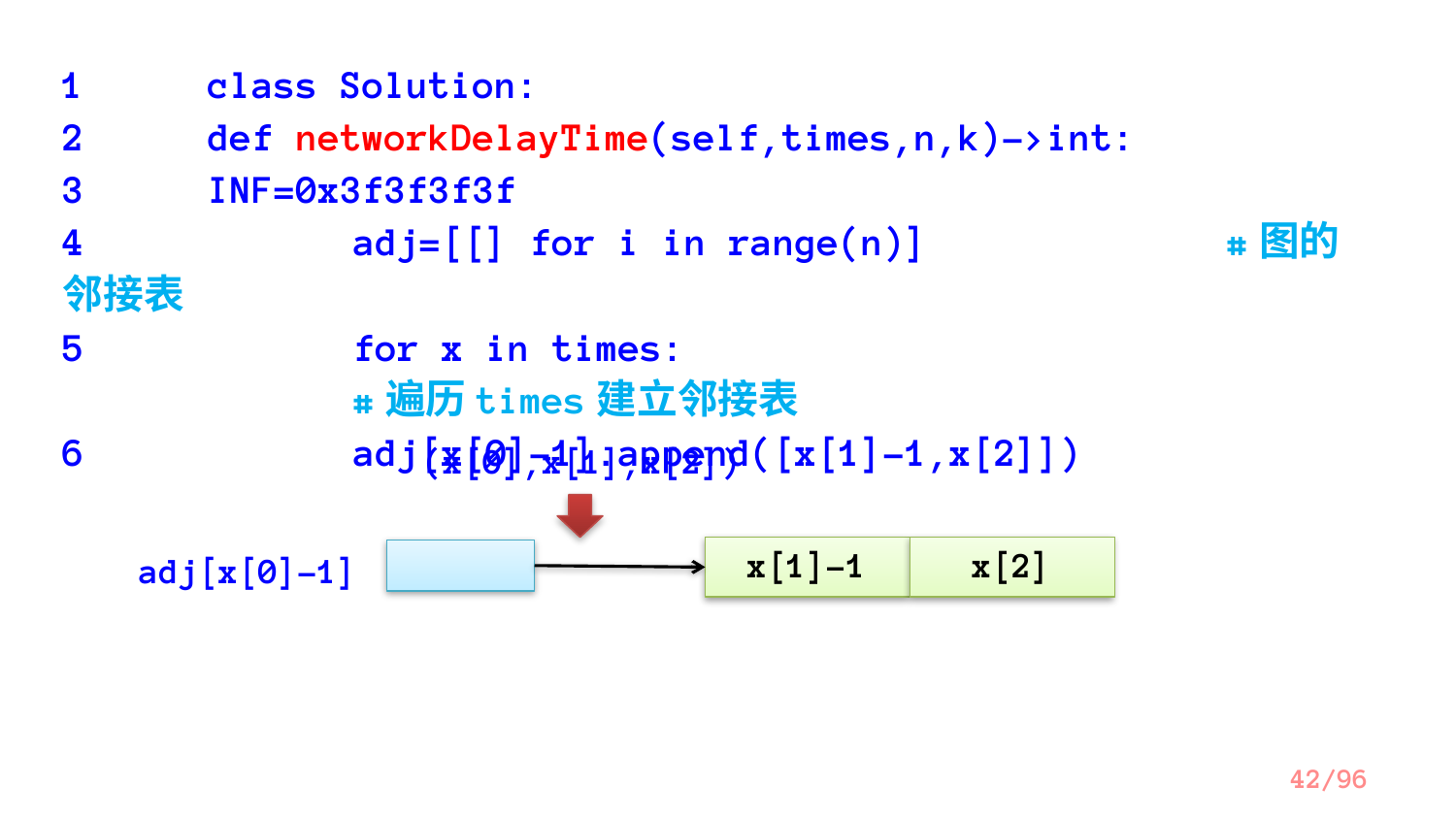

1	class Solution:
2    	def networkDelayTime(self,times,n,k)->int:
3     	INF=0x3f3f3f3f
4      	adj=[[] for i in range(n)] 		#图的邻接表
5      	for x in times:     					#遍历times建立邻接表
6       	adj[x[0]-1].append([x[1]-1,x[2]])
(x[0],x[1],x[2])

x[1]-1
x[2]
adj[x[0]-1]

42/96